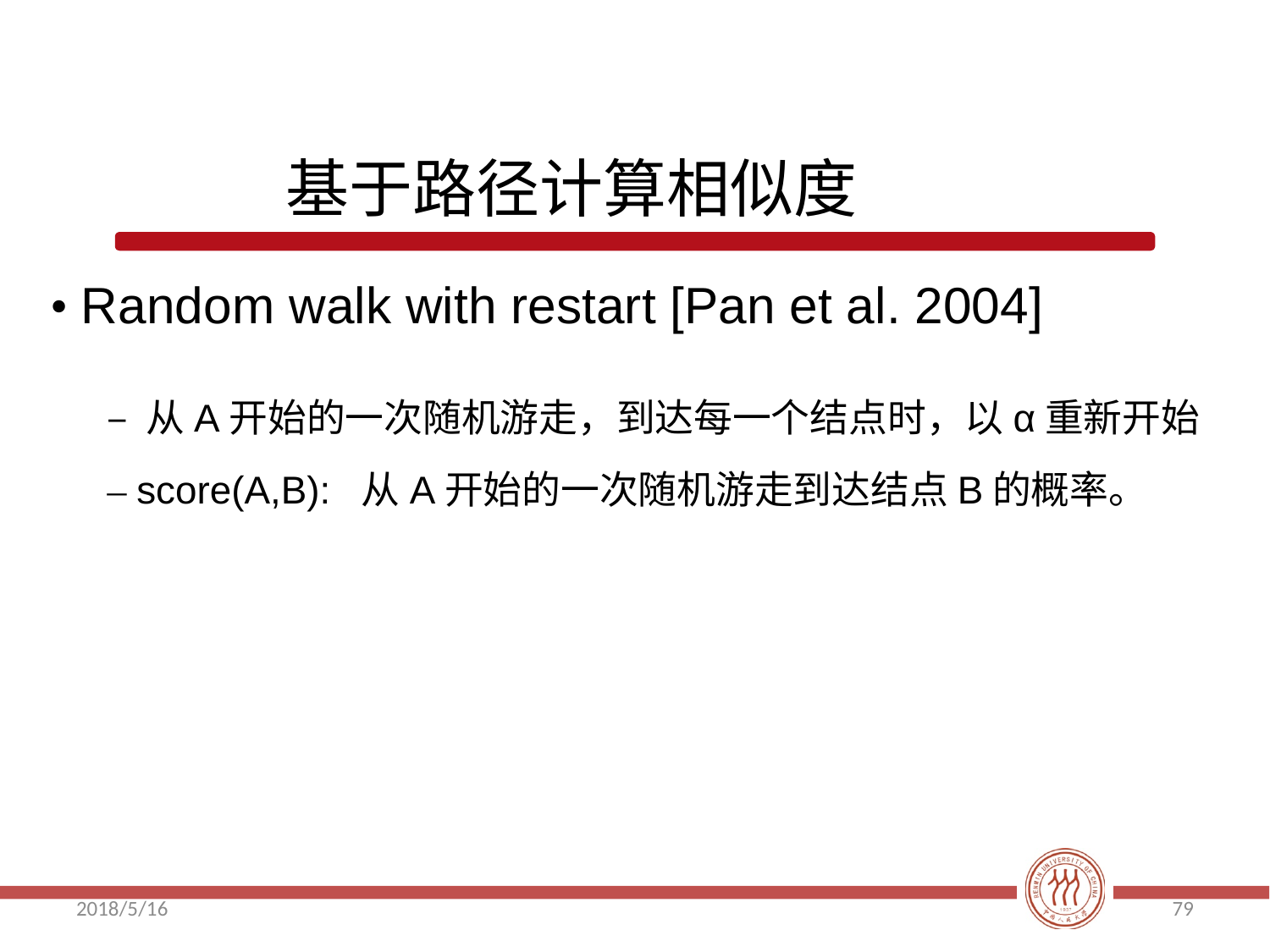

基于路径计算相似度

• Random walk with restart [Pan et al. 2004]

	– 从A开始的一次随机游走，到达每一个结点时，以α重新开始
	– score(A,B):  从A开始的一次随机游走到达结点B的概率。

2018/5/16
79